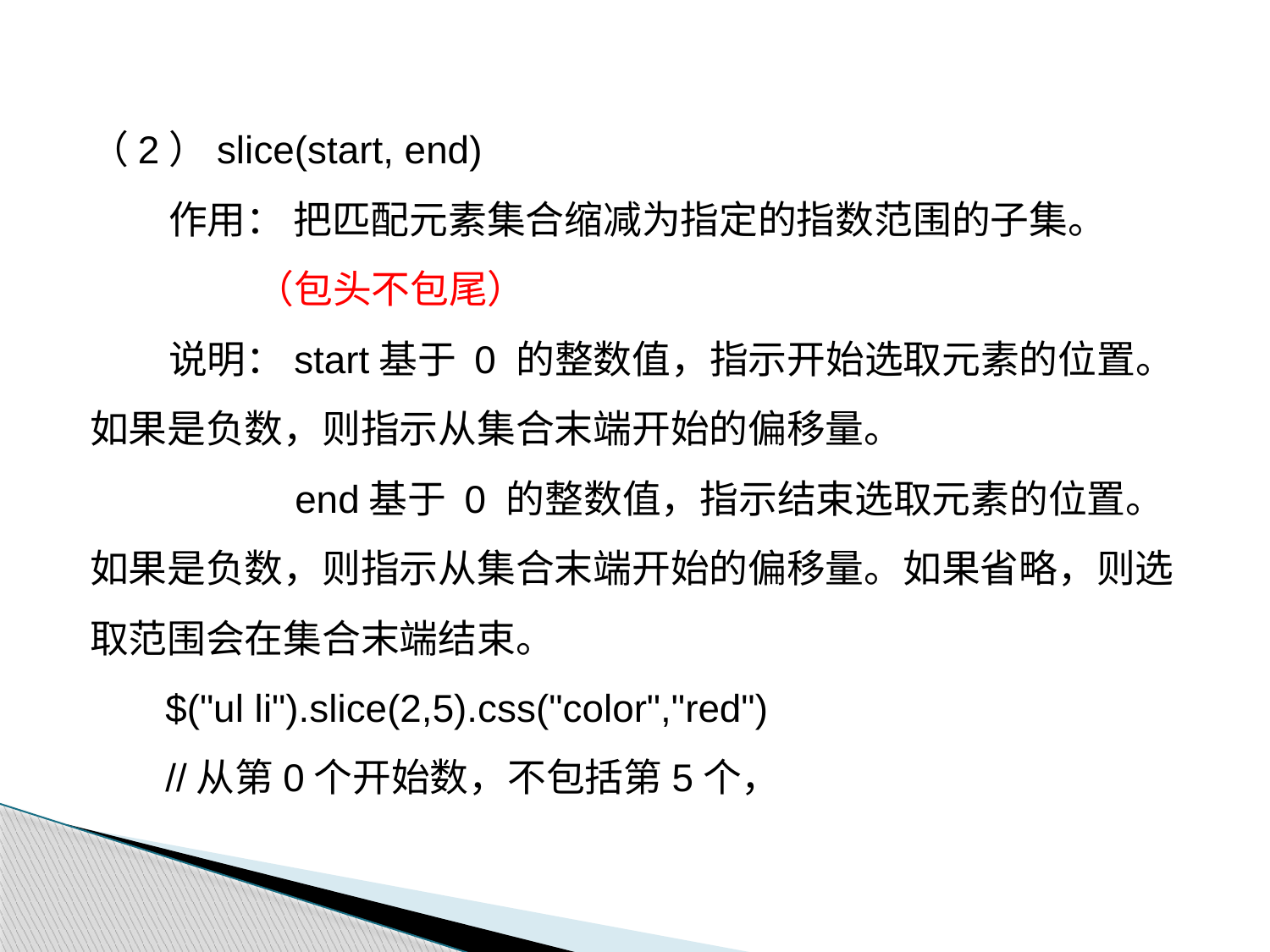

（2）slice(start, end)
        作用： 把匹配元素集合缩减为指定的指数范围的子集。
                  （包头不包尾）
        说明：start基于 0 的整数值，指示开始选取元素的位置。如果是负数，则指示从集合末端开始的偏移量。
                   end基于 0 的整数值，指示结束选取元素的位置。如果是负数，则指示从集合末端开始的偏移量。如果省略，则选取范围会在集合末端结束。
       $("ul li").slice(2,5).css("color","red")
       //从第0个开始数，不包括第5个，